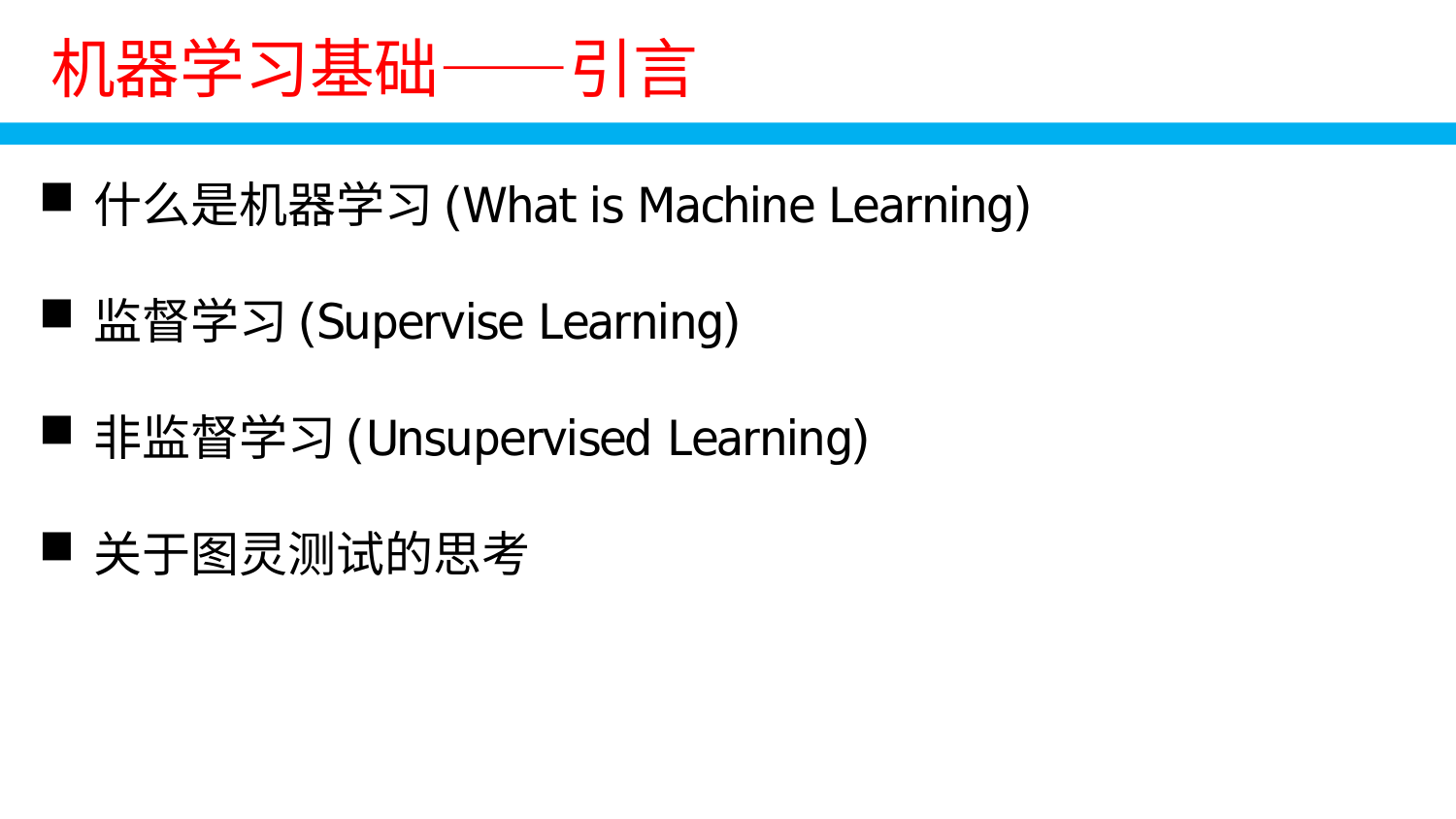

机器学习基础——引言

什么是机器学习(What is Machine Learning)

监督学习(Supervise Learning)

非监督学习(Unsupervised Learning)

关于图灵测试的思考